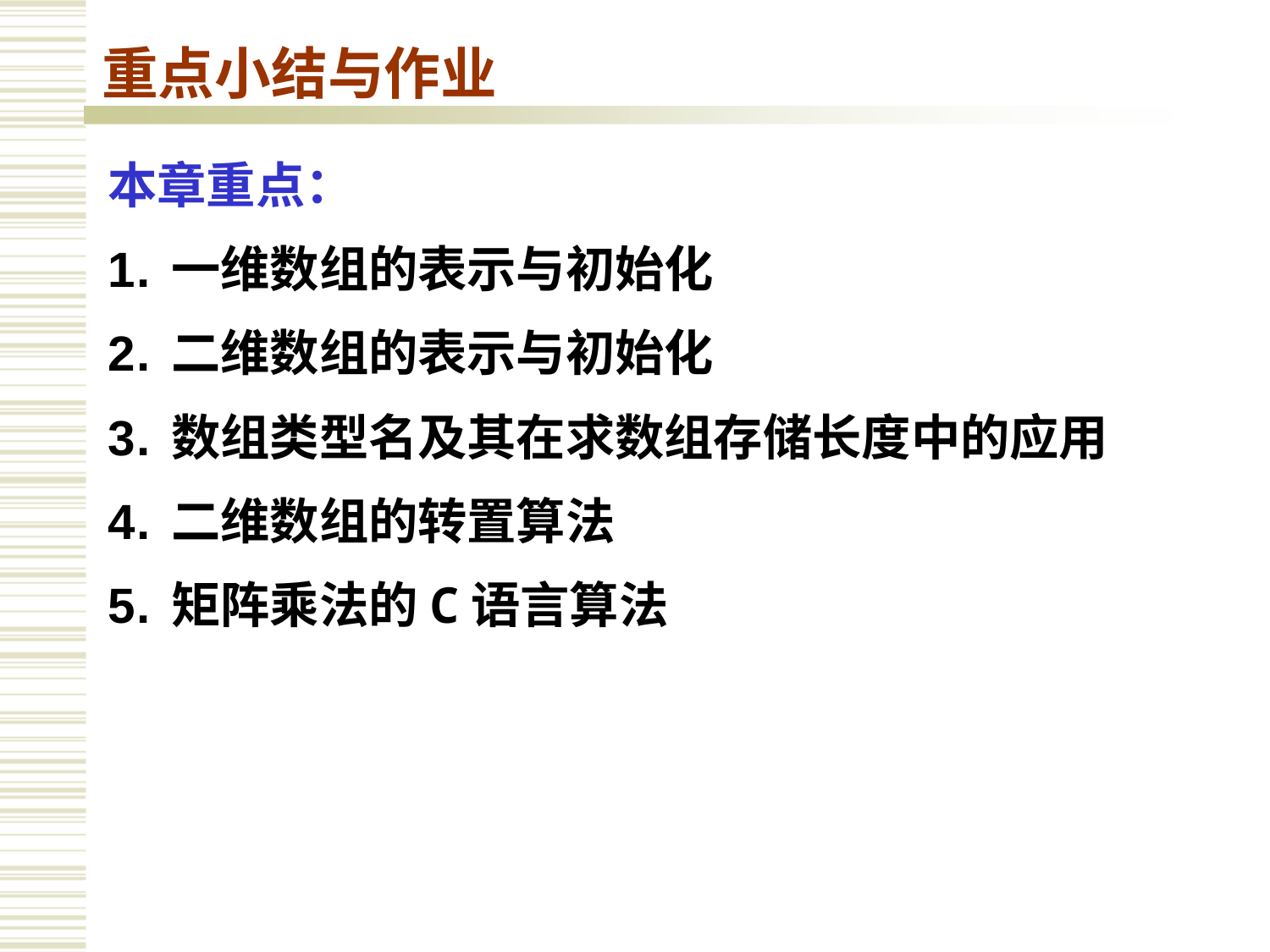

重点小结与作业
本章重点：
一维数组的表示与初始化
二维数组的表示与初始化
数组类型名及其在求数组存储长度中的应用
二维数组的转置算法
矩阵乘法的C语言算法